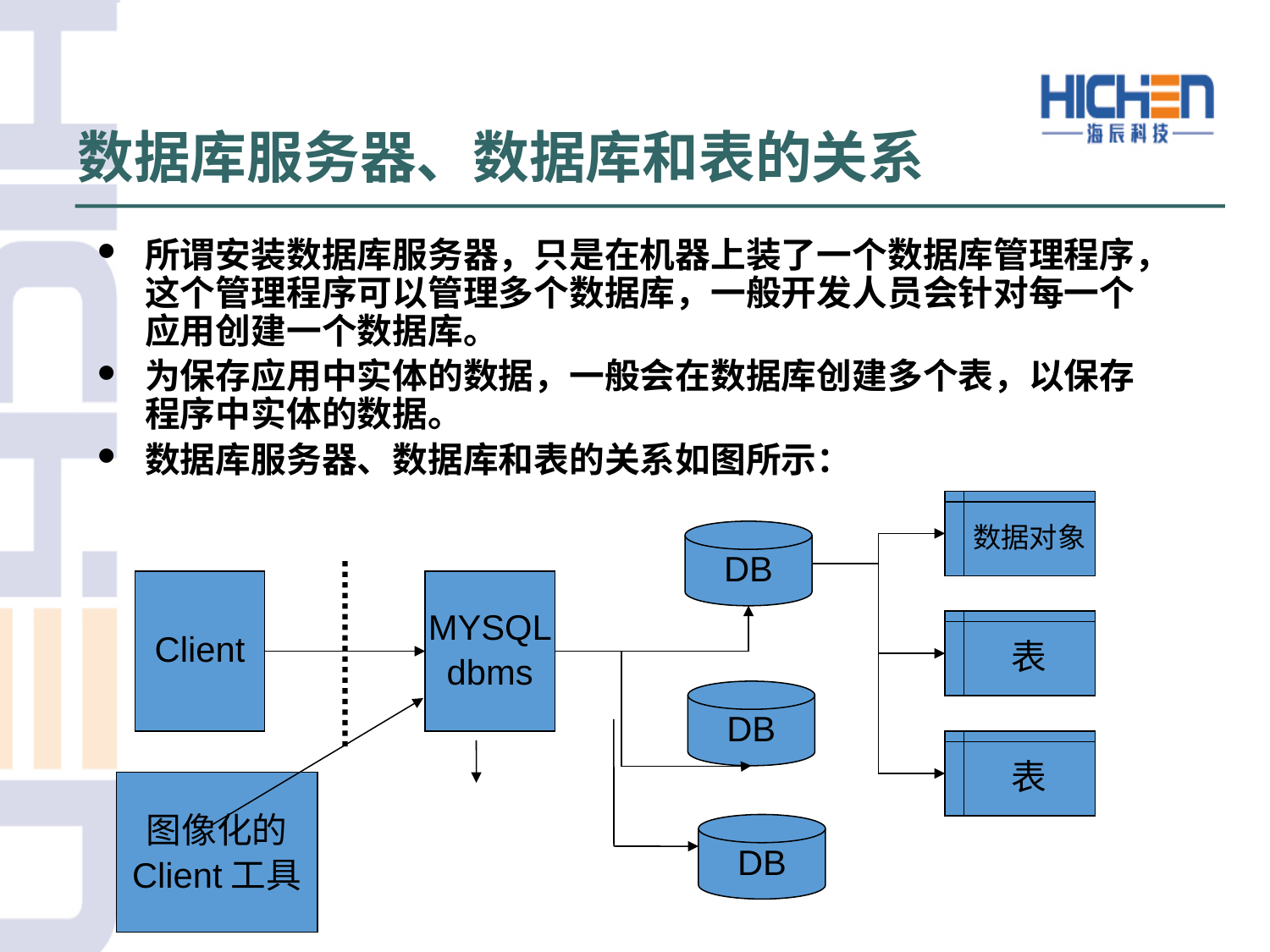

数据库服务器、数据库和表的关系

所谓安装数据库服务器，只是在机器上装了一个数据库管理程序，这个管理程序可以管理多个数据库，一般开发人员会针对每一个应用创建一个数据库。
为保存应用中实体的数据，一般会在数据库创建多个表，以保存程序中实体的数据。
数据库服务器、数据库和表的关系如图所示：
数据对象
DB

Client
MYSQL
dbms
表
DB

表

图像化的
Client工具

DB